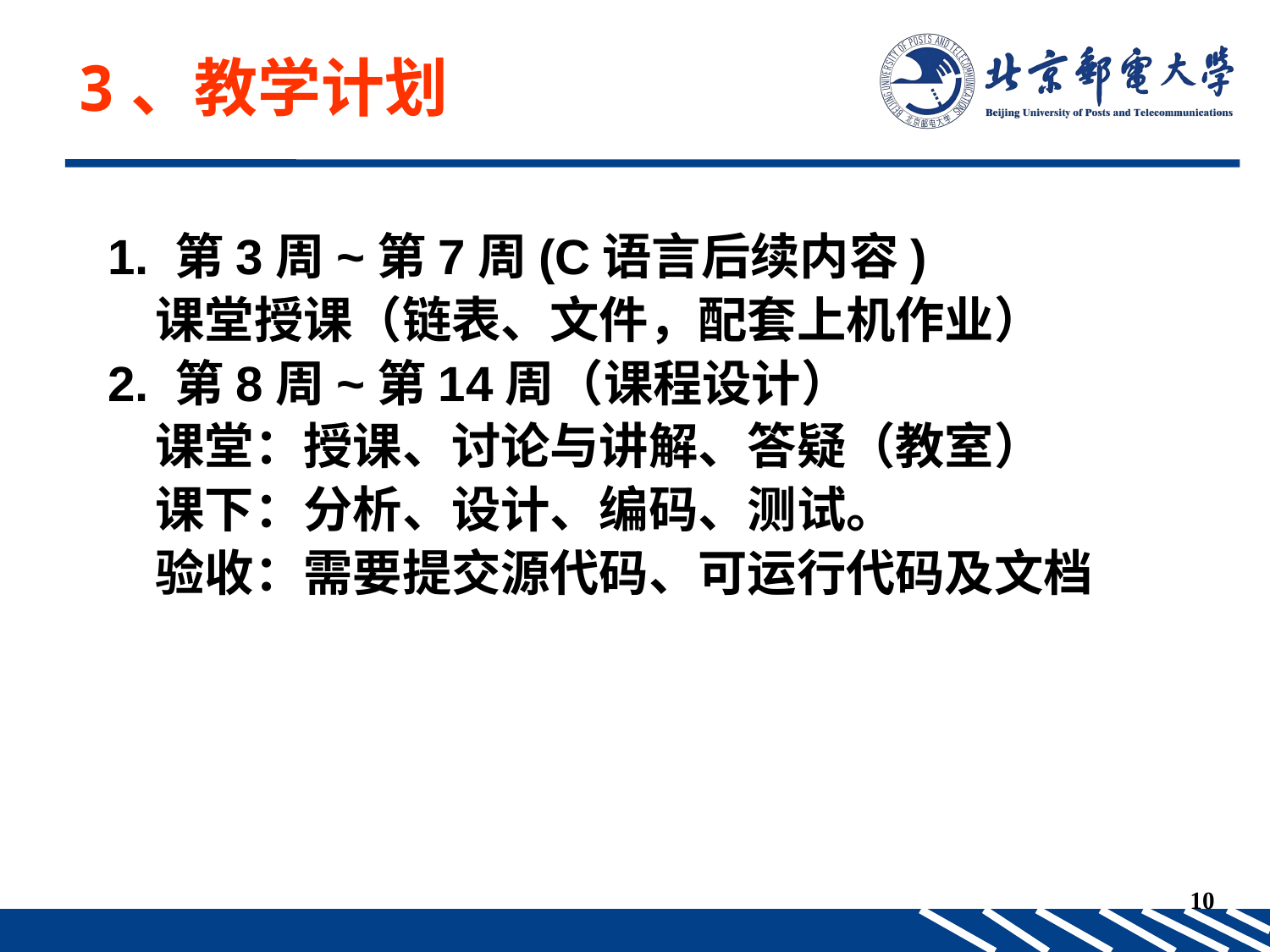

3、教学计划
1. 第3周~第7周(C语言后续内容)
课堂授课（链表、文件，配套上机作业）
2. 第8周~第14周（课程设计）
课堂：授课、讨论与讲解、答疑（教室）
课下：分析、设计、编码、测试。
验收：需要提交源代码、可运行代码及文档
10